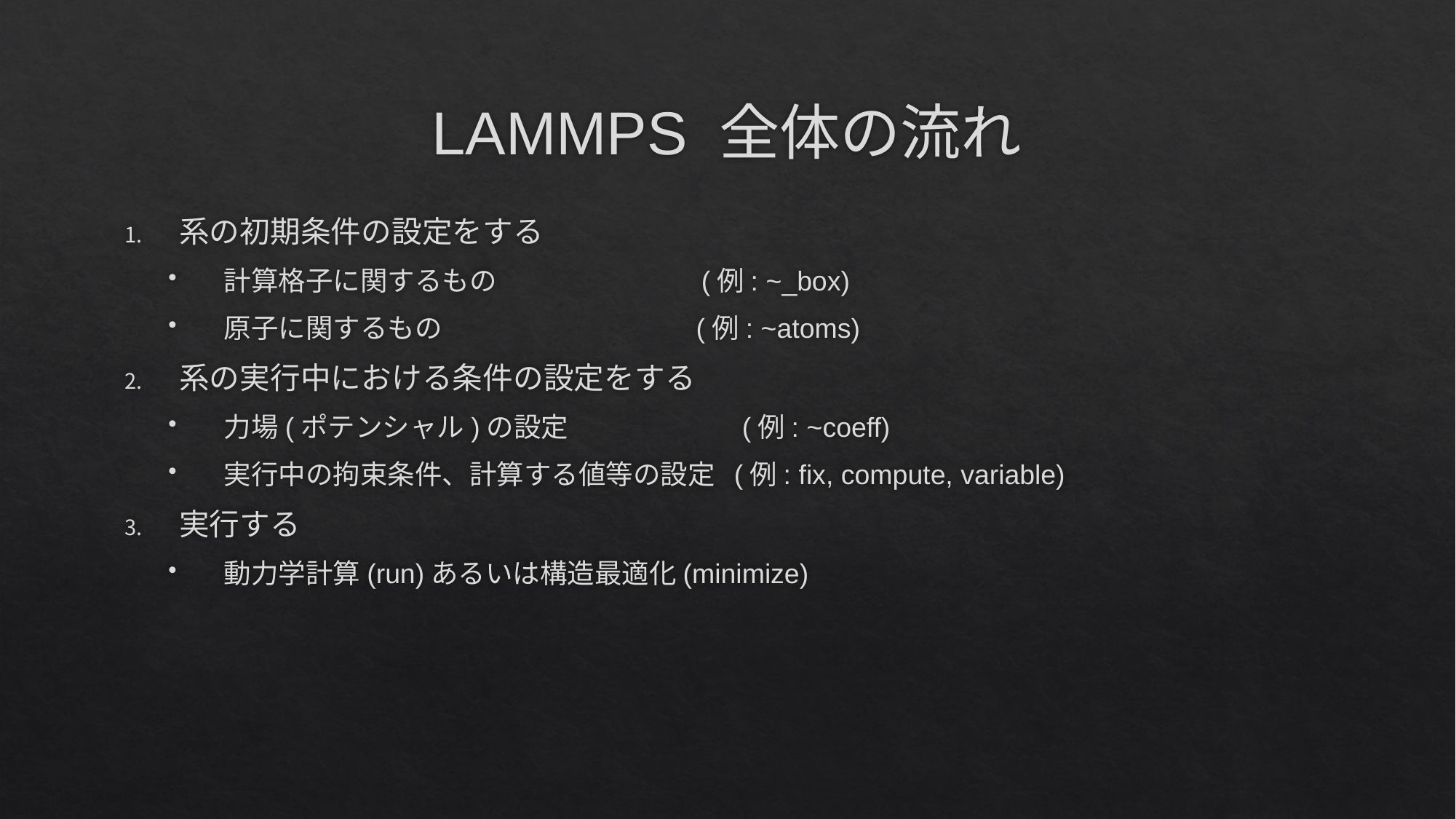

# LAMMPS 全体の流れ
系の初期条件の設定をする
計算格子に関するもの                                (例: ~_box)
原子に関するもの                                        (例: ~atoms)
系の実行中における条件の設定をする
力場(ポテンシャル)の設定                           (例: ~coeff)
実行中の拘束条件、計算する値等の設定  (例: fix, compute, variable)
実行する
動力学計算(run)あるいは構造最適化(minimize)